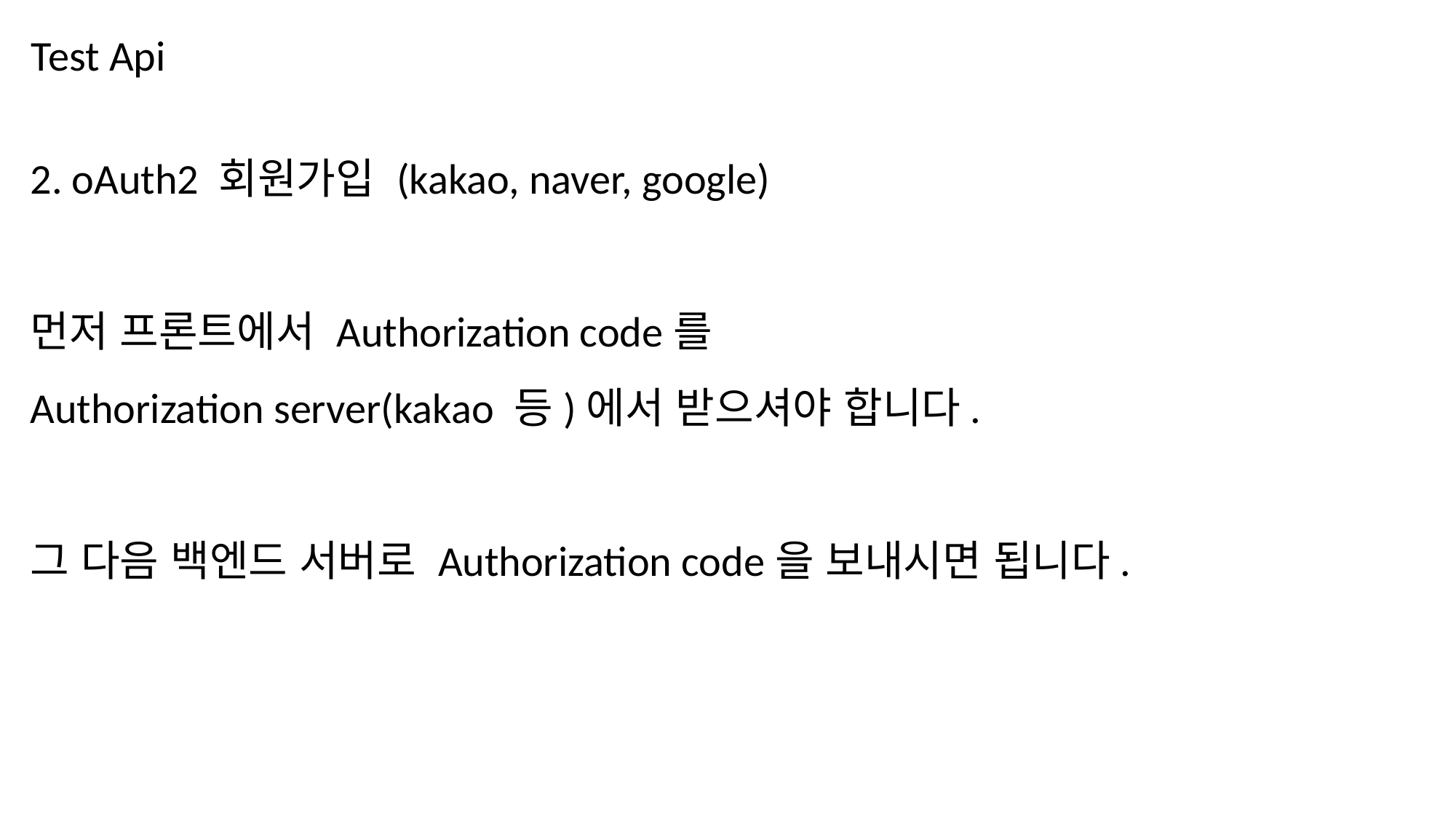

Test Api
2. oAuth2 회원가입 (kakao, naver, google)

먼저 프론트에서 Authorization code를
Authorization server(kakao 등)에서 받으셔야 합니다.

그 다음 백엔드 서버로 Authorization code을 보내시면 됩니다.